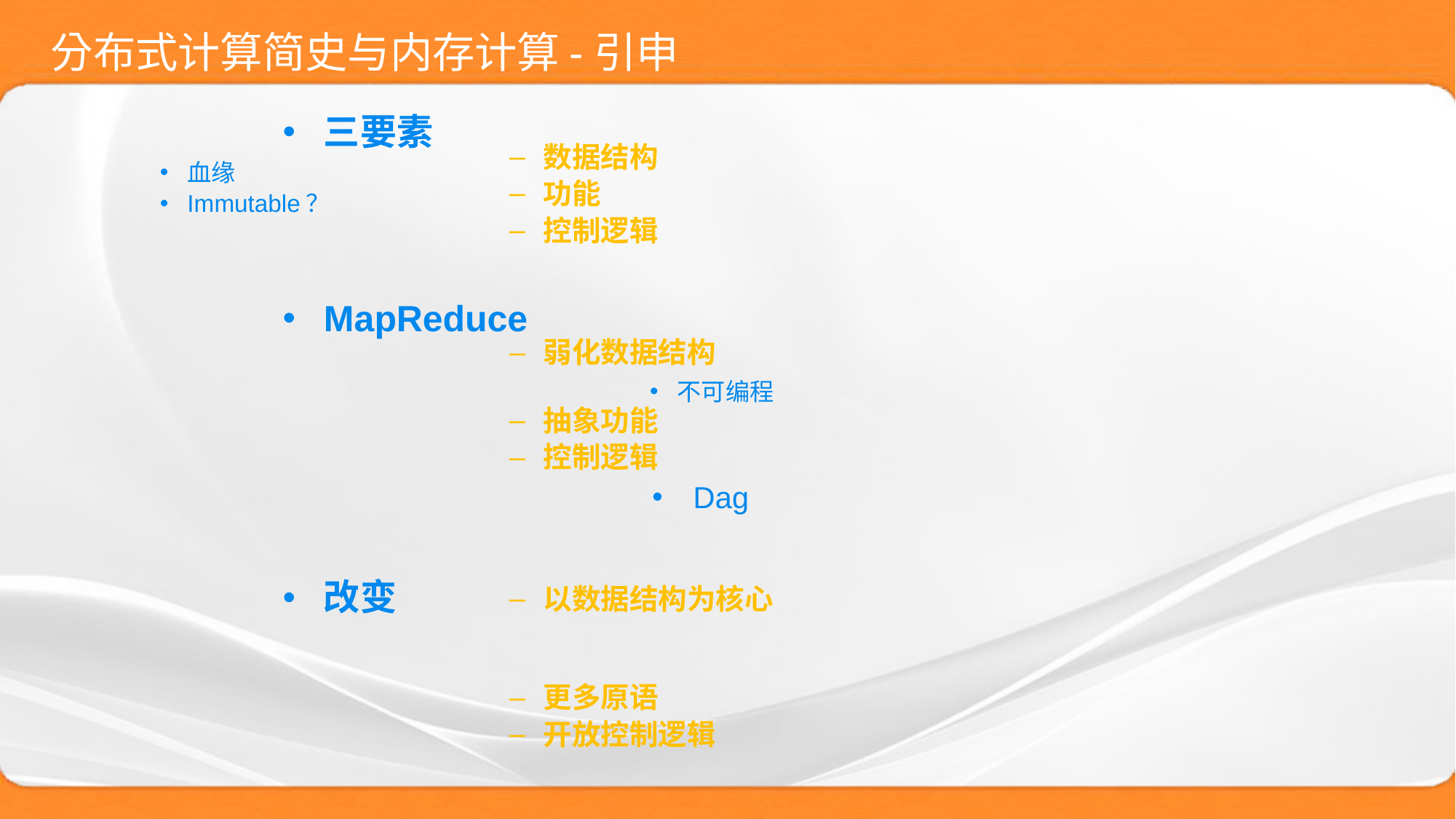

# 分布式计算简史与内存计算-引申

数据结构
功能
控制逻辑

弱化数据结构

抽象功能
控制逻辑

以数据结构为核心

更多原语
开放控制逻辑
三要素

MapReduce

改变

血缘
Immutable？

不可编程

Dag